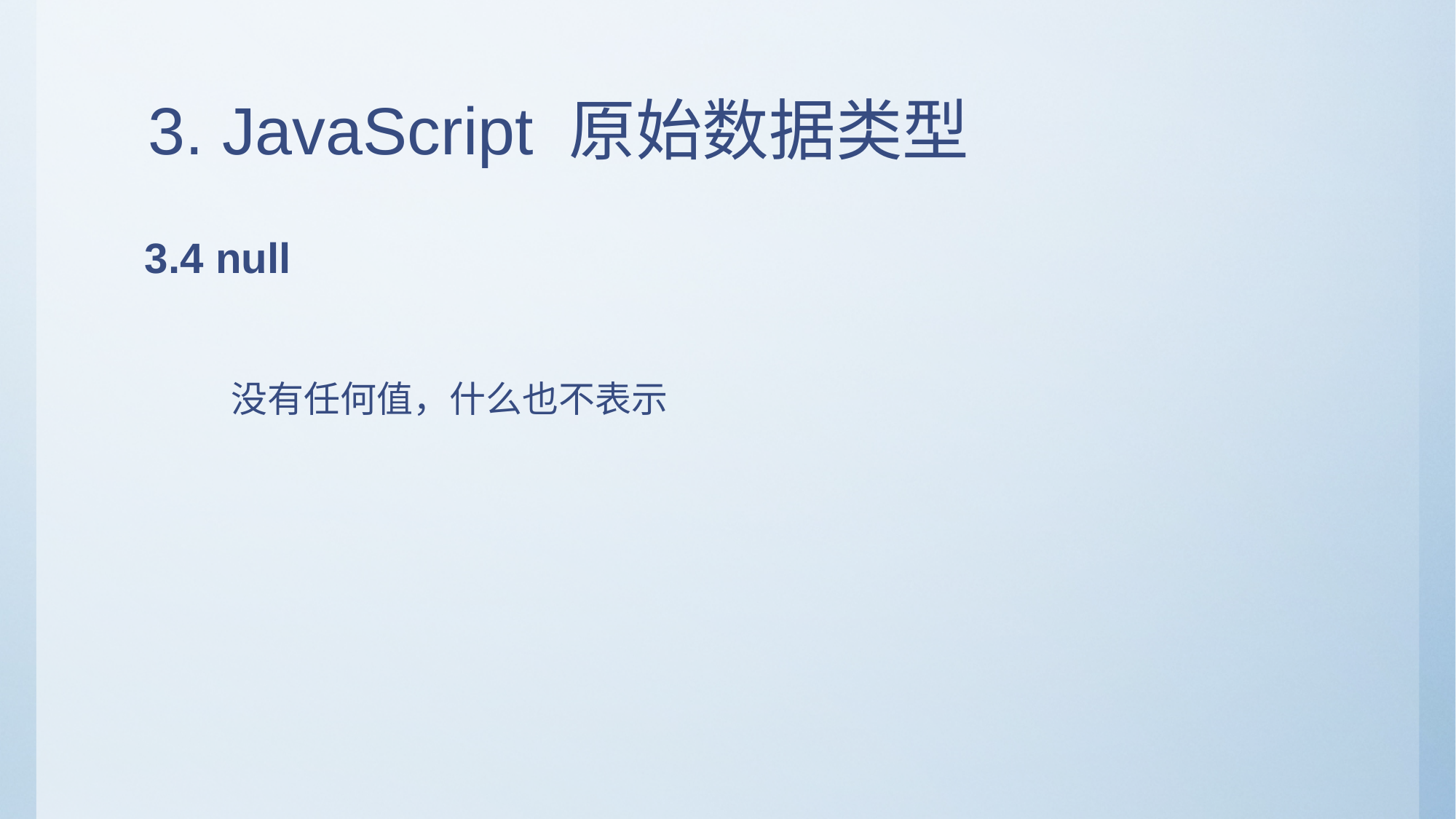

# 3. JavaScript 原始数据类型
3.4 null
没有任何值，什么也不表示